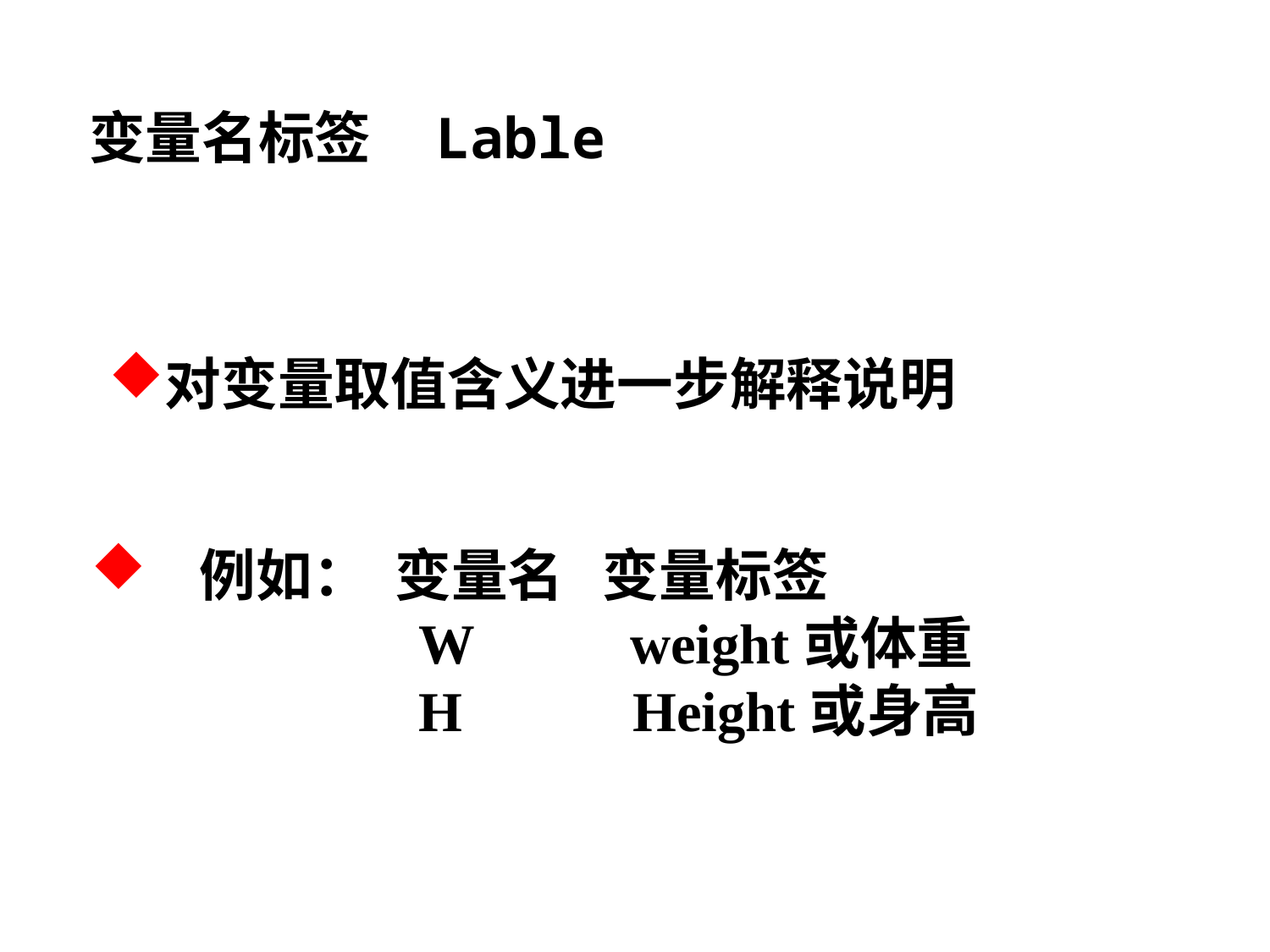

变量名标签    Lable
对变量取值含义进一步解释说明

   例如：  变量名   变量标签
                     W           weight或体重
                     H            Height或身高